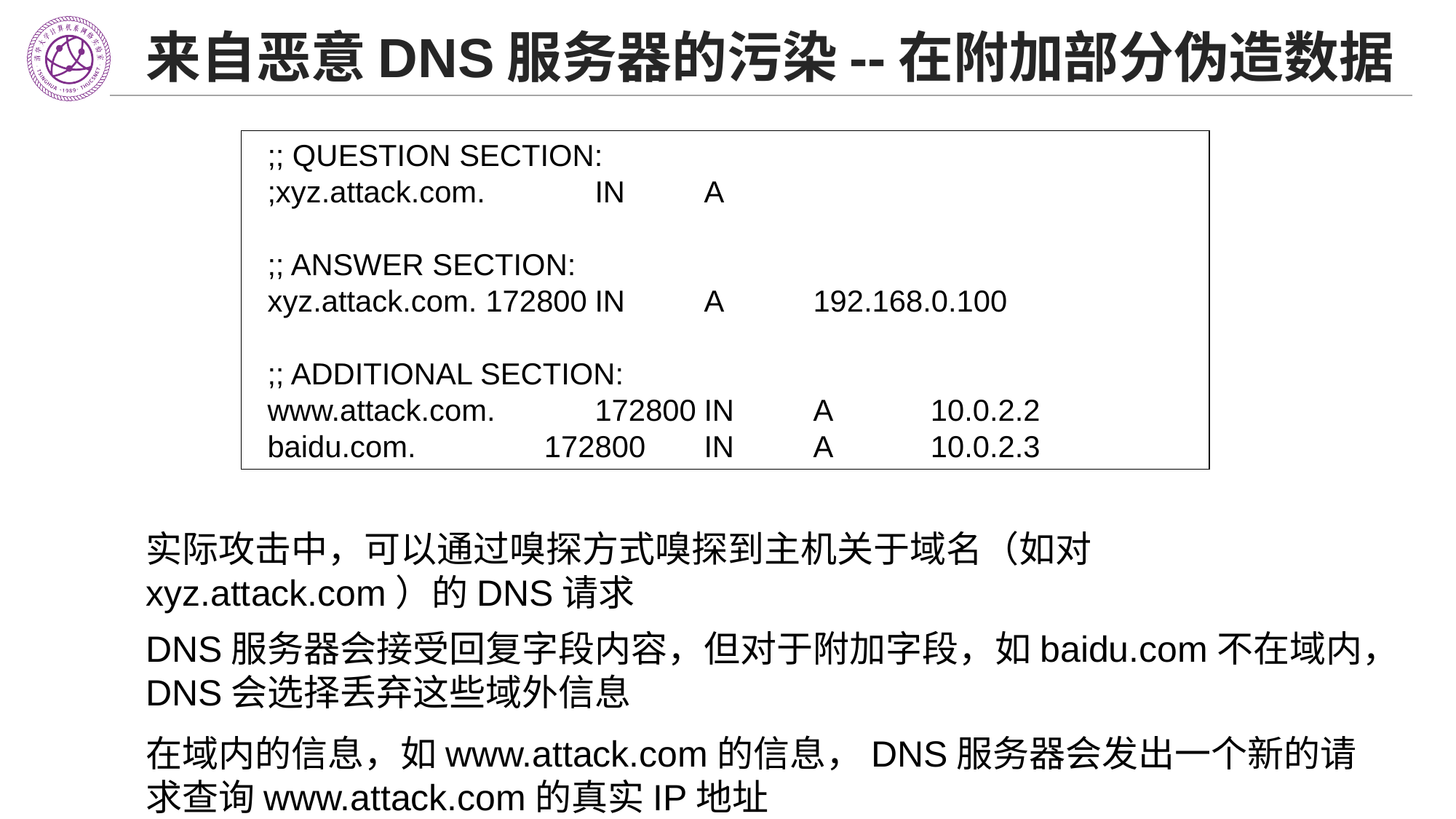

# 来自恶意DNS服务器的污染--在附加部分伪造数据

;; QUESTION SECTION:
;xyz.attack.com.		IN	A

;; ANSWER SECTION:
xyz.attack.com.	172800	IN	A	192.168.0.100

;; ADDITIONAL SECTION:
www.attack.com.	172800	IN	A	 10.0.2.2
baidu.com.	       172800	IN	A	 10.0.2.3

实际攻击中，可以通过嗅探方式嗅探到主机关于域名（如对xyz.attack.com）的DNS请求
DNS服务器会接受回复字段内容，但对于附加字段，如baidu.com不在域内，DNS会选择丢弃这些域外信息
在域内的信息，如www.attack.com的信息，DNS服务器会发出一个新的请求查询www.attack.com的真实IP地址